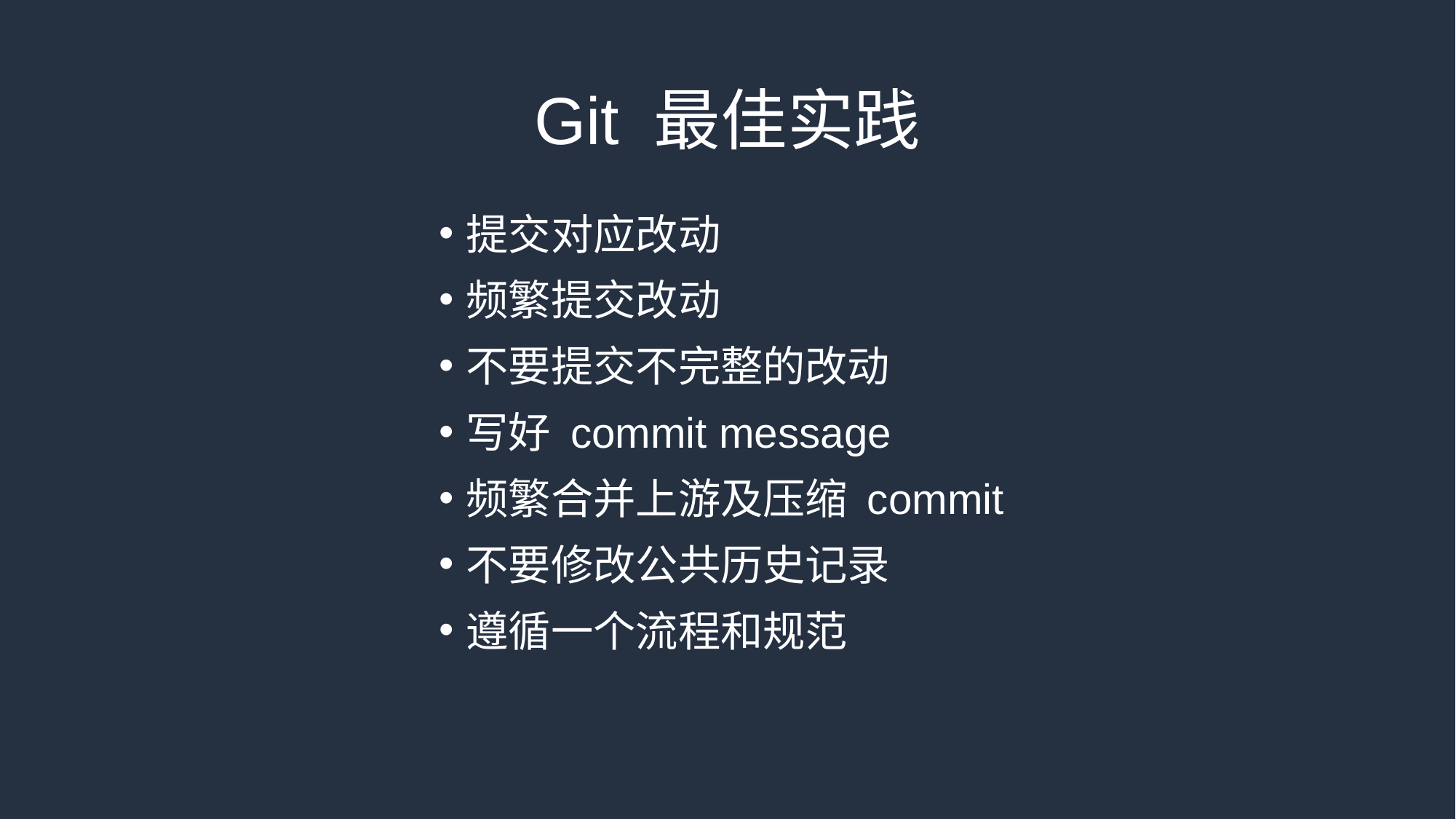

# Git 最佳实践
提交对应改动
频繁提交改动
不要提交不完整的改动
写好 commit message
频繁合并上游及压缩 commit
不要修改公共历史记录
遵循一个流程和规范